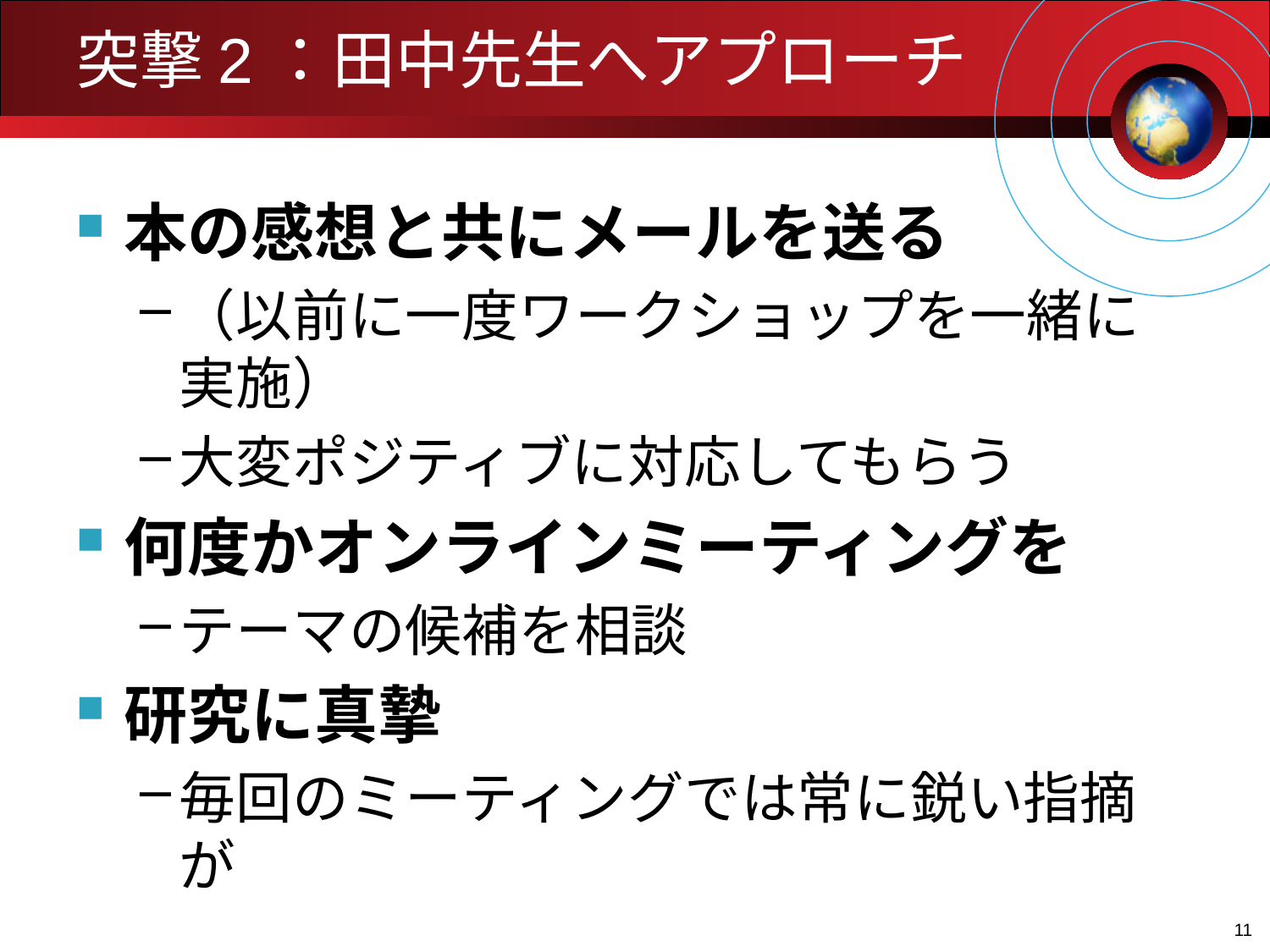

# 突撃2：田中先生へアプローチ
本の感想と共にメールを送る
（以前に一度ワークショップを一緒に実施）
大変ポジティブに対応してもらう
何度かオンラインミーティングを
テーマの候補を相談
研究に真摯
毎回のミーティングでは常に鋭い指摘が

11